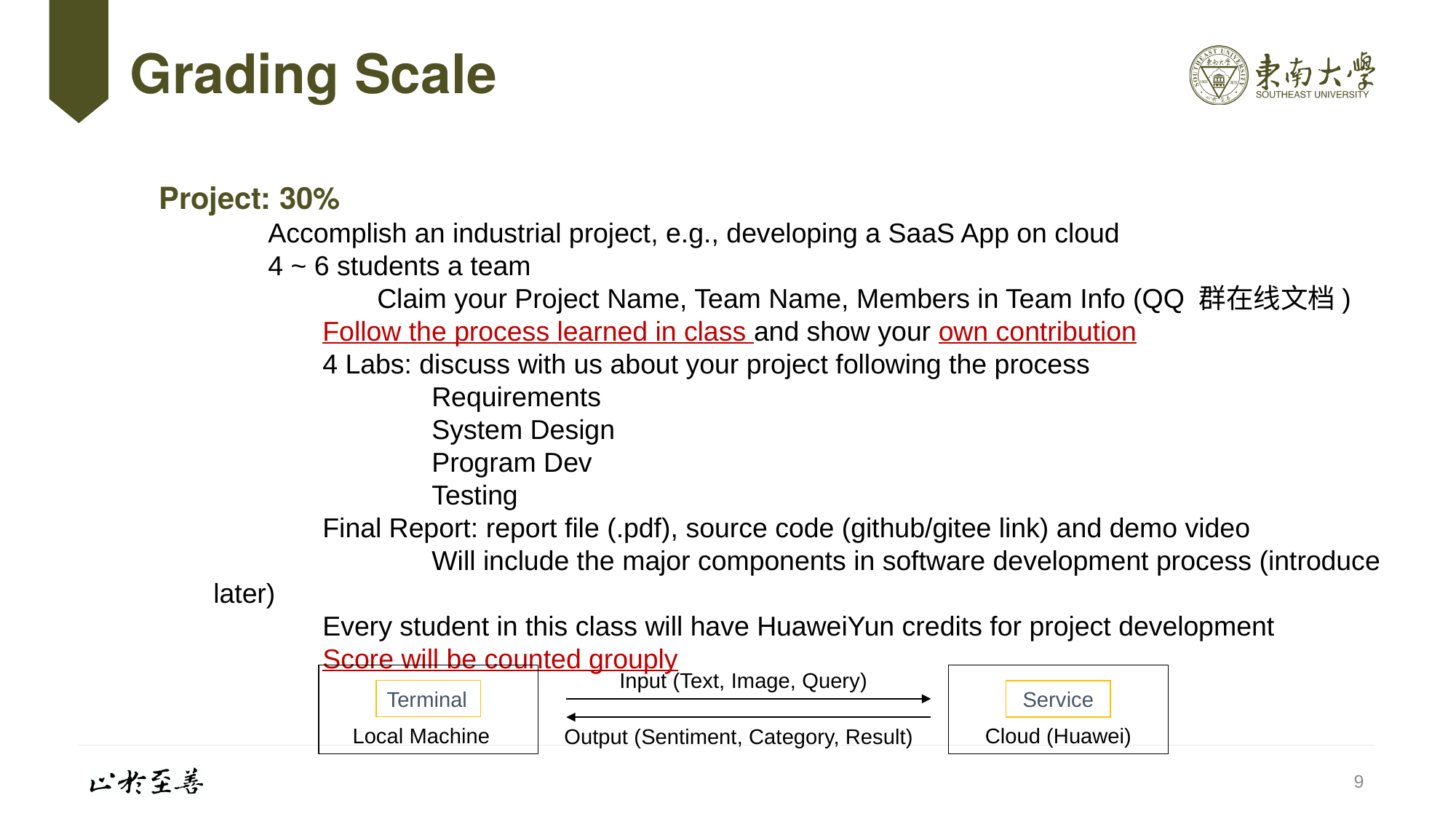

# Grading Scale

Project: 30%
	Accomplish an industrial project, e.g., developing a SaaS App on cloud
	4 ~ 6 students a team
		Claim your Project Name, Team Name, Members in Team Info (QQ 群在线文档)
	Follow the process learned in class and show your own contribution
	4 Labs: discuss with us about your project following the process
		Requirements
		System Design
		Program Dev
		Testing
	Final Report: report file (.pdf), source code (github/gitee link) and demo video
		Will include the major components in software development process (introduce later)
	Every student in this class will have HuaweiYun credits for project development
	Score will be counted grouply

Input (Text, Image, Query)

Terminal
Service
Local Machine
Cloud (Huawei)
Output (Sentiment, Category, Result)
9